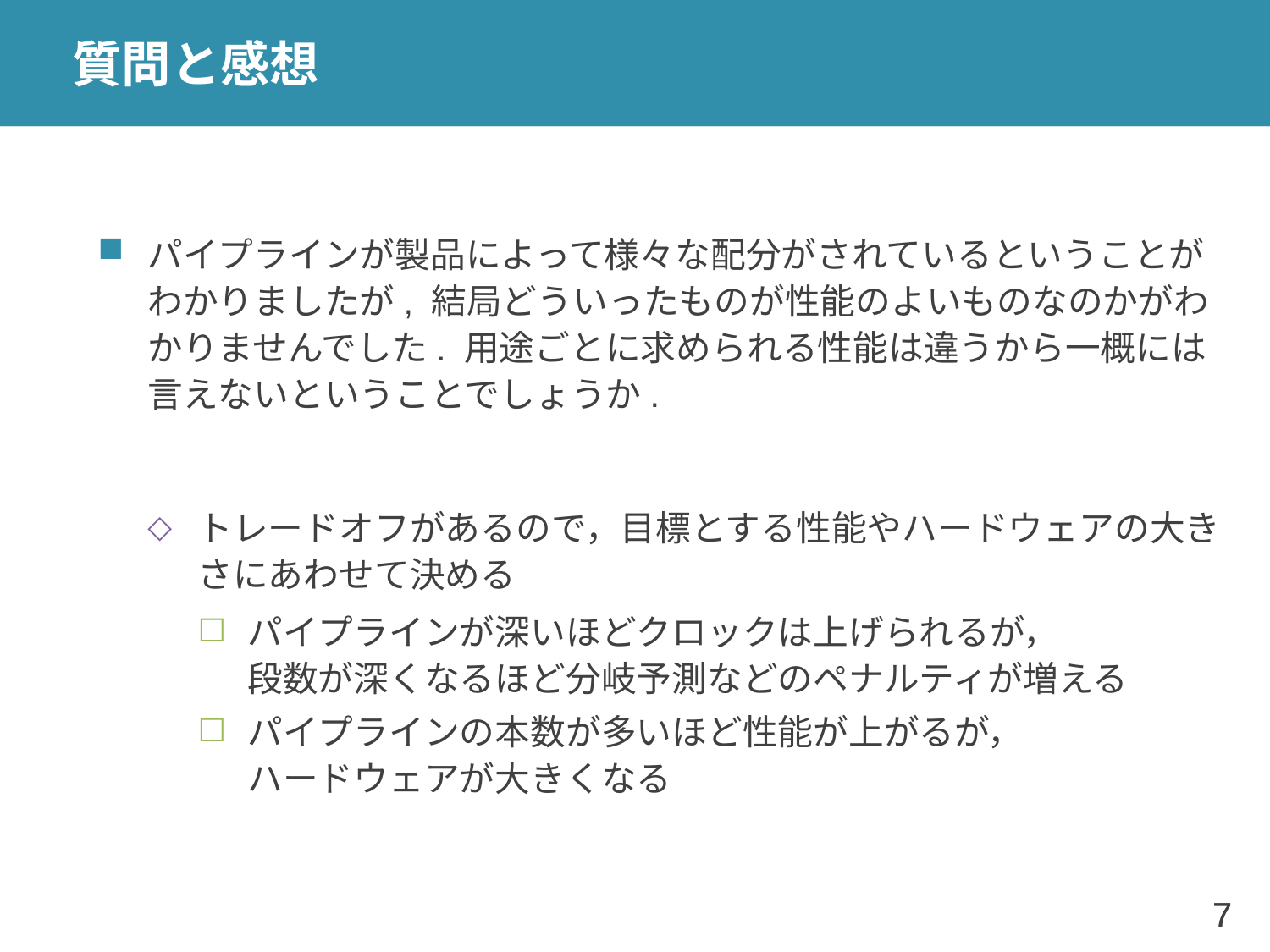

# 質問と感想
パイプラインが製品によって様々な配分がされているということがわかりましたが, 結局どういったものが性能のよいものなのかがわかりませんでした. 用途ごとに求められる性能は違うから一概には言えないということでしょうか.

トレードオフがあるので，目標とする性能やハードウェアの大きさにあわせて決める
パイプラインが深いほどクロックは上げられるが，
段数が深くなるほど分岐予測などのペナルティが増える
パイプラインの本数が多いほど性能が上がるが，
ハードウェアが大きくなる